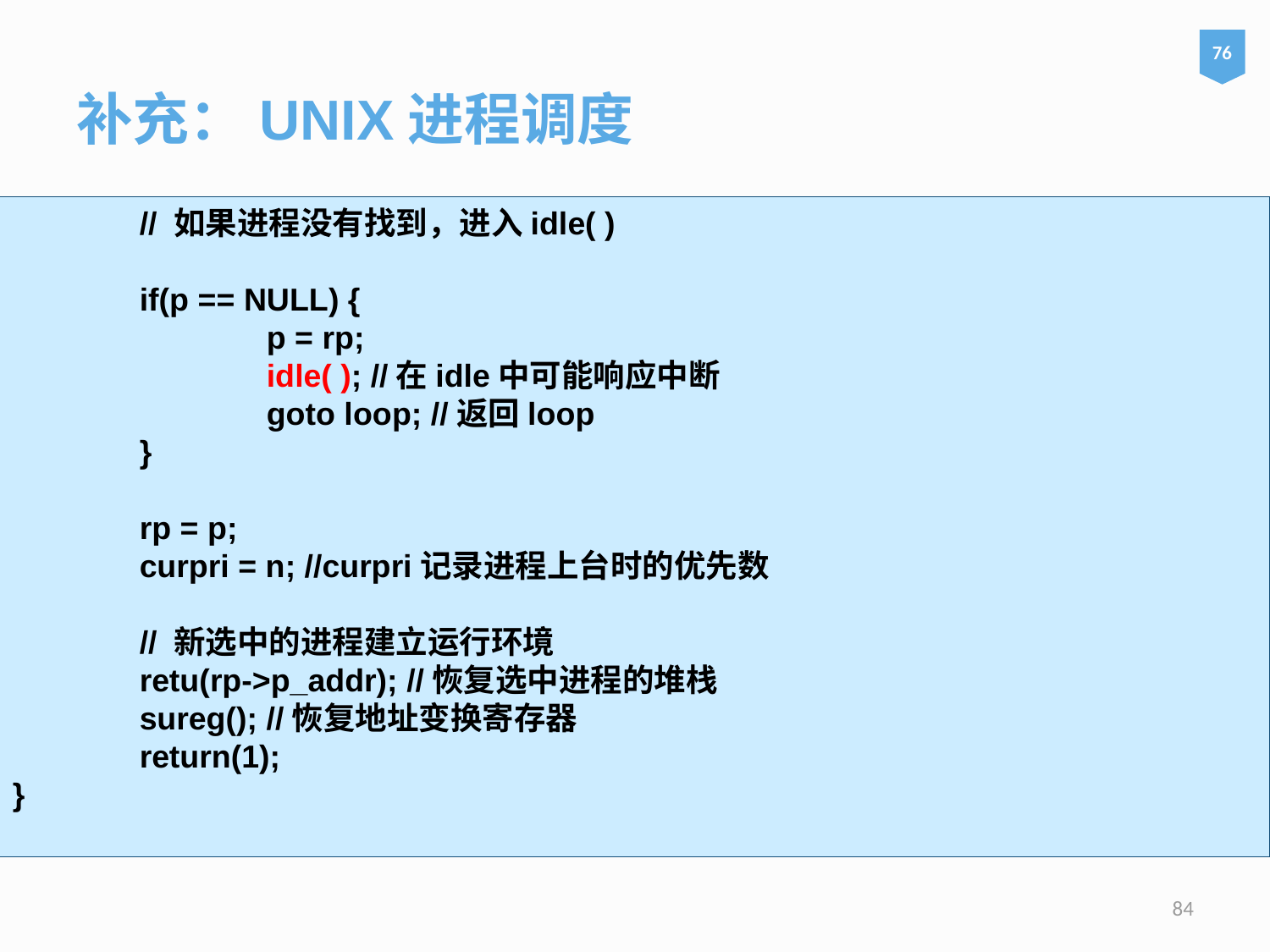

76
补充：UNIX进程调度
	// 如果进程没有找到，进入idle( )

	if(p == NULL) {
		p = rp;
		idle( ); //在idle中可能响应中断
		goto loop; //返回loop
	}

	rp = p;
	curpri = n; //curpri记录进程上台时的优先数

	// 新选中的进程建立运行环境
	retu(rp->p_addr); //恢复选中进程的堆栈
	sureg(); //恢复地址变换寄存器
	return(1);
}

84